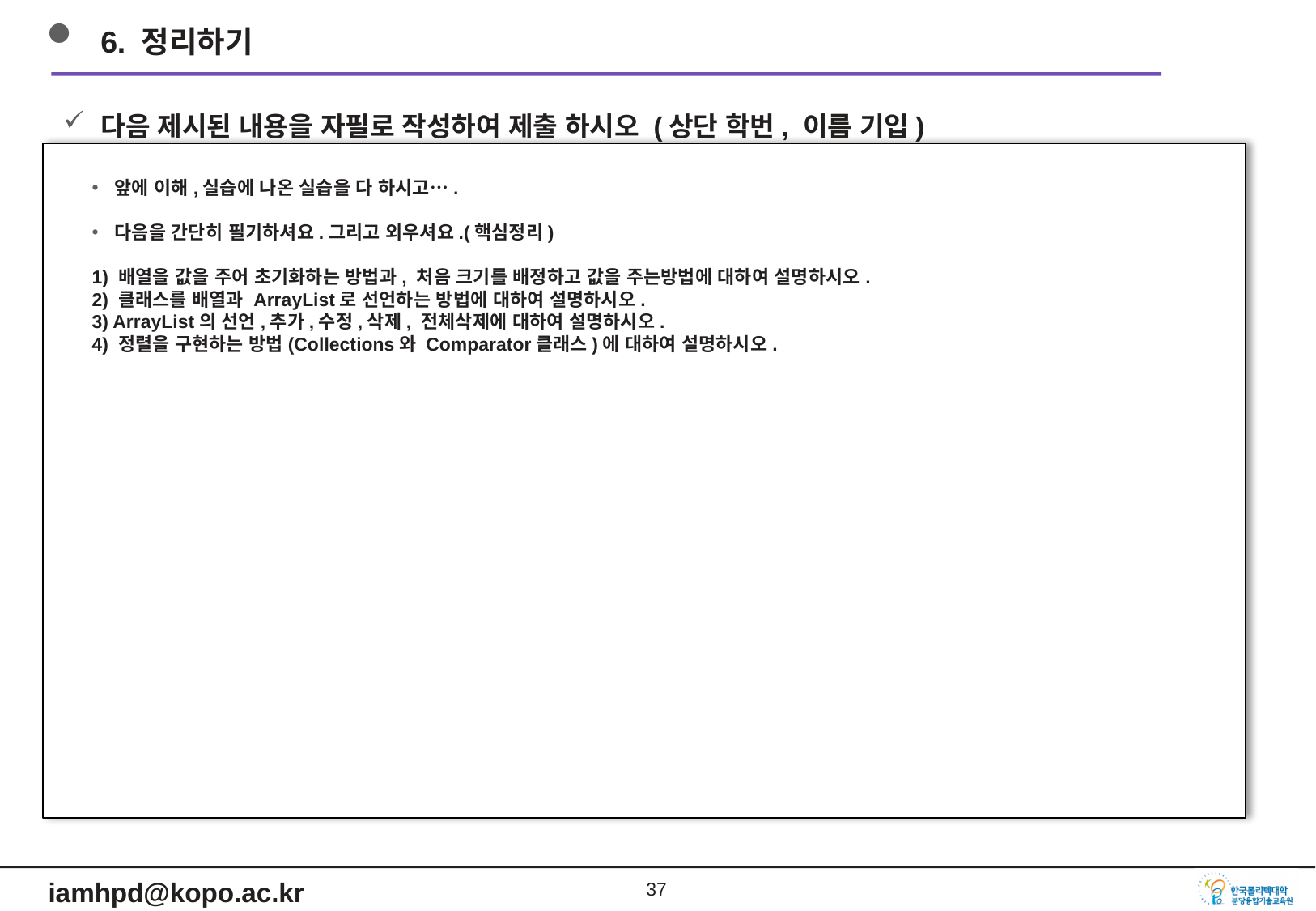

6. 정리하기
다음 제시된 내용을 자필로 작성하여 제출 하시오 (상단 학번, 이름 기입)

앞에 이해,실습에 나온 실습을 다 하시고….

다음을 간단히 필기하셔요.그리고 외우셔요.(핵심정리)

1) 배열을 값을 주어 초기화하는 방법과, 처음 크기를 배정하고 값을 주는방법에 대하여 설명하시오.
2) 클래스를 배열과 ArrayList로 선언하는 방법에 대하여 설명하시오.
3) ArrayList의 선언,추가,수정,삭제, 전체삭제에 대하여 설명하시오.
4) 정렬을 구현하는 방법(Collections와 Comparator클래스)에 대하여 설명하시오.

37